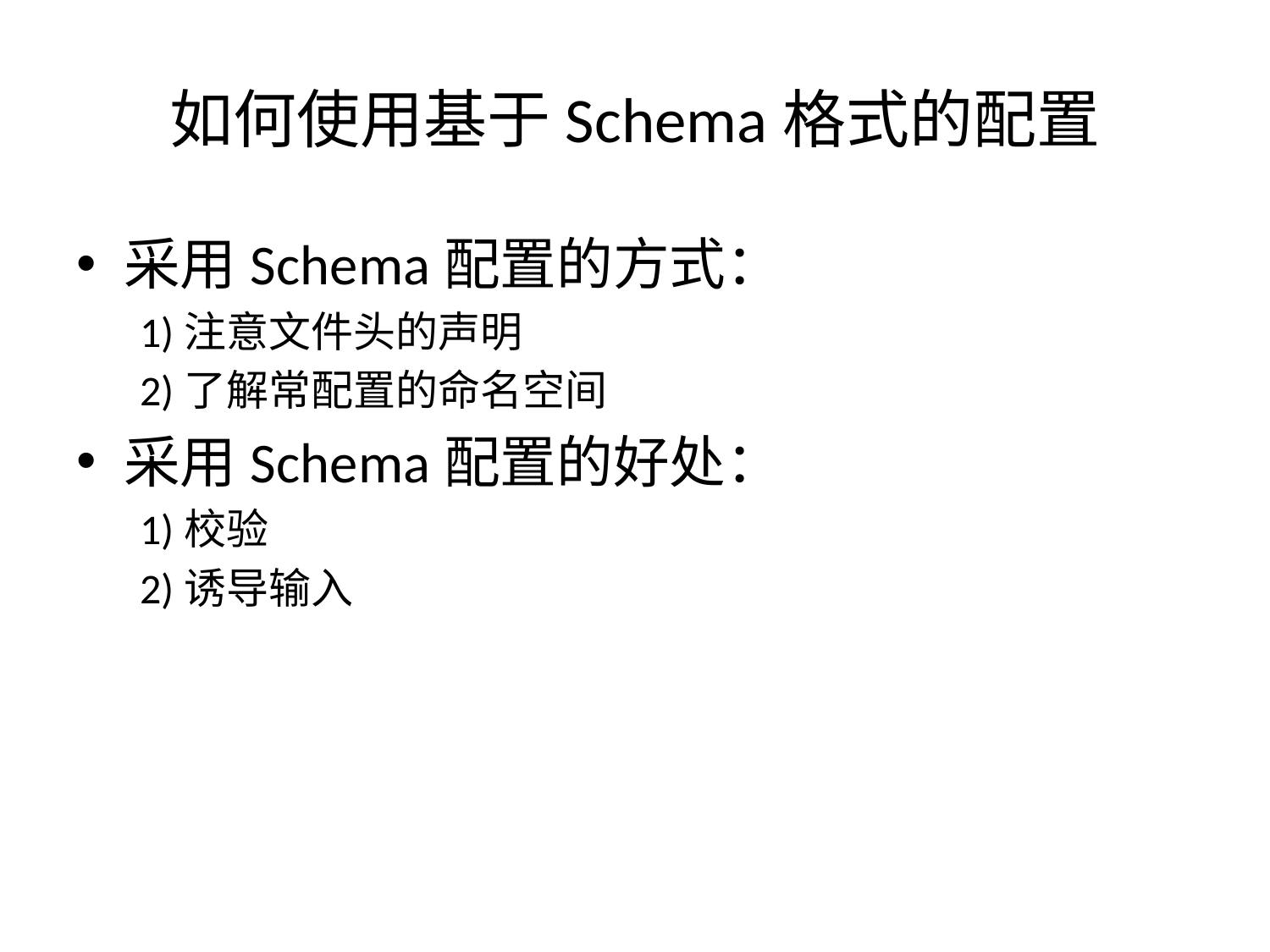

# 如何使用基于Schema格式的配置
采用Schema配置的方式：
1)注意文件头的声明
2)了解常配置的命名空间
采用Schema配置的好处：
1)校验
2)诱导输入